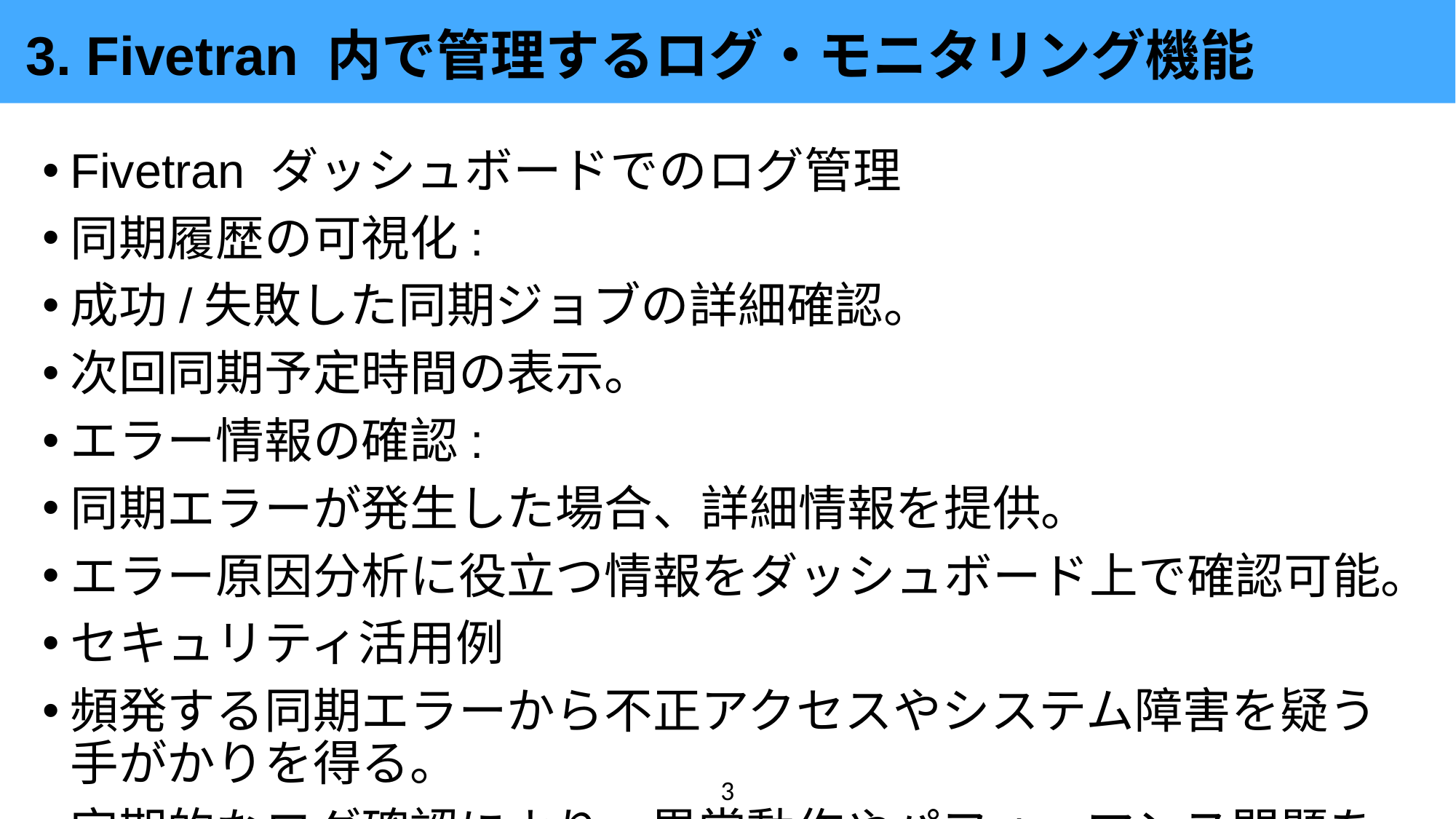

# 3. Fivetran 内で管理するログ・モニタリング機能
Fivetran ダッシュボードでのログ管理
同期履歴の可視化:
成功/失敗した同期ジョブの詳細確認。
次回同期予定時間の表示。
エラー情報の確認:
同期エラーが発生した場合、詳細情報を提供。
エラー原因分析に役立つ情報をダッシュボード上で確認可能。
セキュリティ活用例
頻発する同期エラーから不正アクセスやシステム障害を疑う手がかりを得る。
定期的なログ確認により、異常動作やパフォーマンス問題を早期発見。